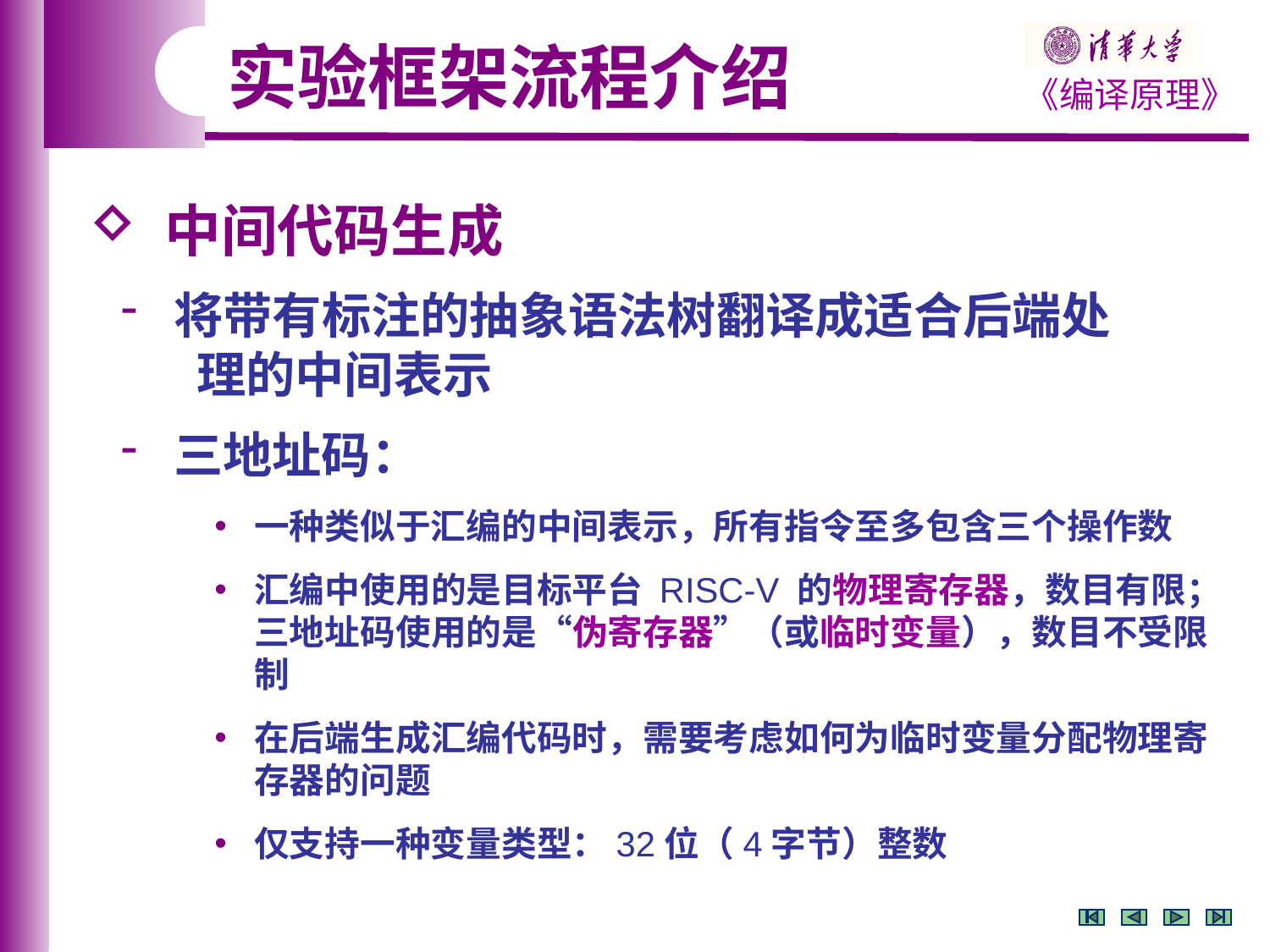

实验框架流程介绍
 中间代码生成

 将带有标注的抽象语法树翻译成适合后端处
   理的中间表示

 三地址码：

一种类似于汇编的中间表示，所有指令至多包含三个操作数

汇编中使用的是目标平台 RISC-V 的物理寄存器，数目有限；三地址码使用的是“伪寄存器”（或临时变量），数目不受限制

在后端生成汇编代码时，需要考虑如何为临时变量分配物理寄存器的问题

仅支持一种变量类型：32位（4字节）整数